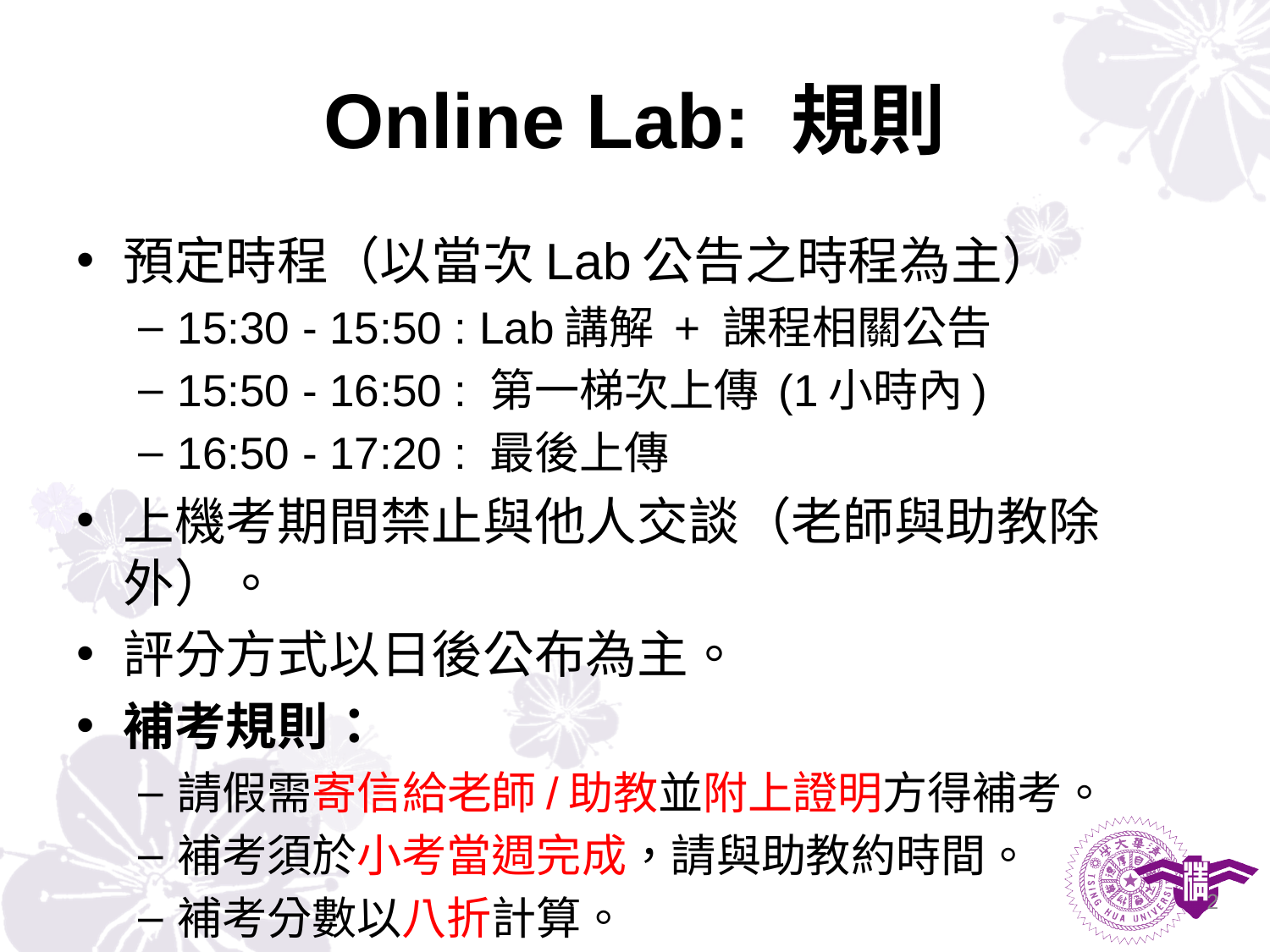

# Online Lab: 規則
預定時程（以當次Lab公告之時程為主）
15:30 - 15:50 : Lab講解 + 課程相關公告
15:50 - 16:50 : 第一梯次上傳 (1小時內)
16:50 - 17:20 : 最後上傳
上機考期間禁止與他人交談（老師與助教除外）。
評分方式以日後公布為主。
補考規則：
請假需寄信給老師/助教並附上證明方得補考。
補考須於小考當週完成，請與助教約時間。
補考分數以八折計算。

2